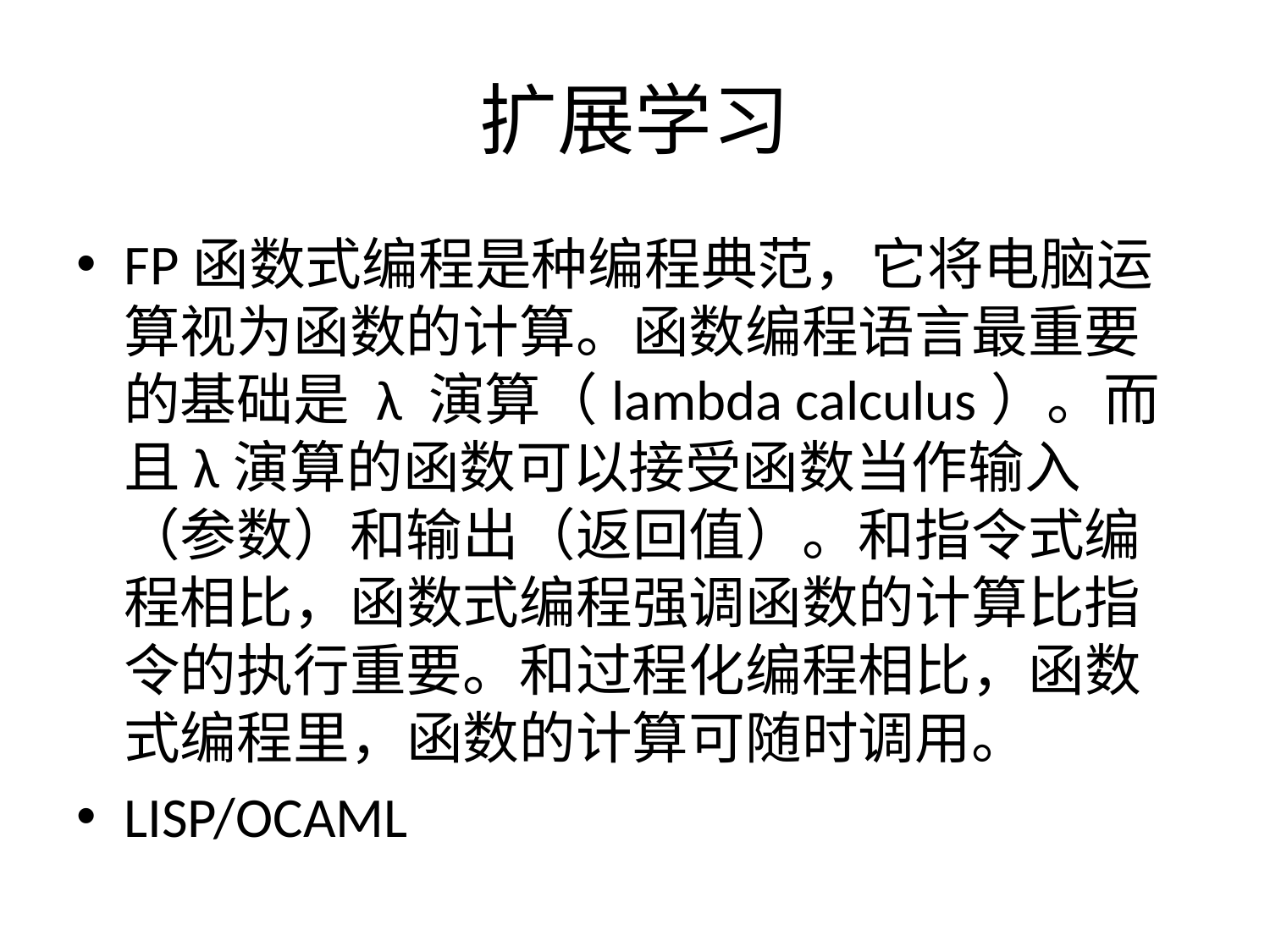

# 扩展学习
FP函数式编程是种编程典范，它将电脑运算视为函数的计算。函数编程语言最重要的基础是 λ 演算（lambda calculus）。而且λ演算的函数可以接受函数当作输入（参数）和输出（返回值）。和指令式编程相比，函数式编程强调函数的计算比指令的执行重要。和过程化编程相比，函数式编程里，函数的计算可随时调用。
LISP/OCAML